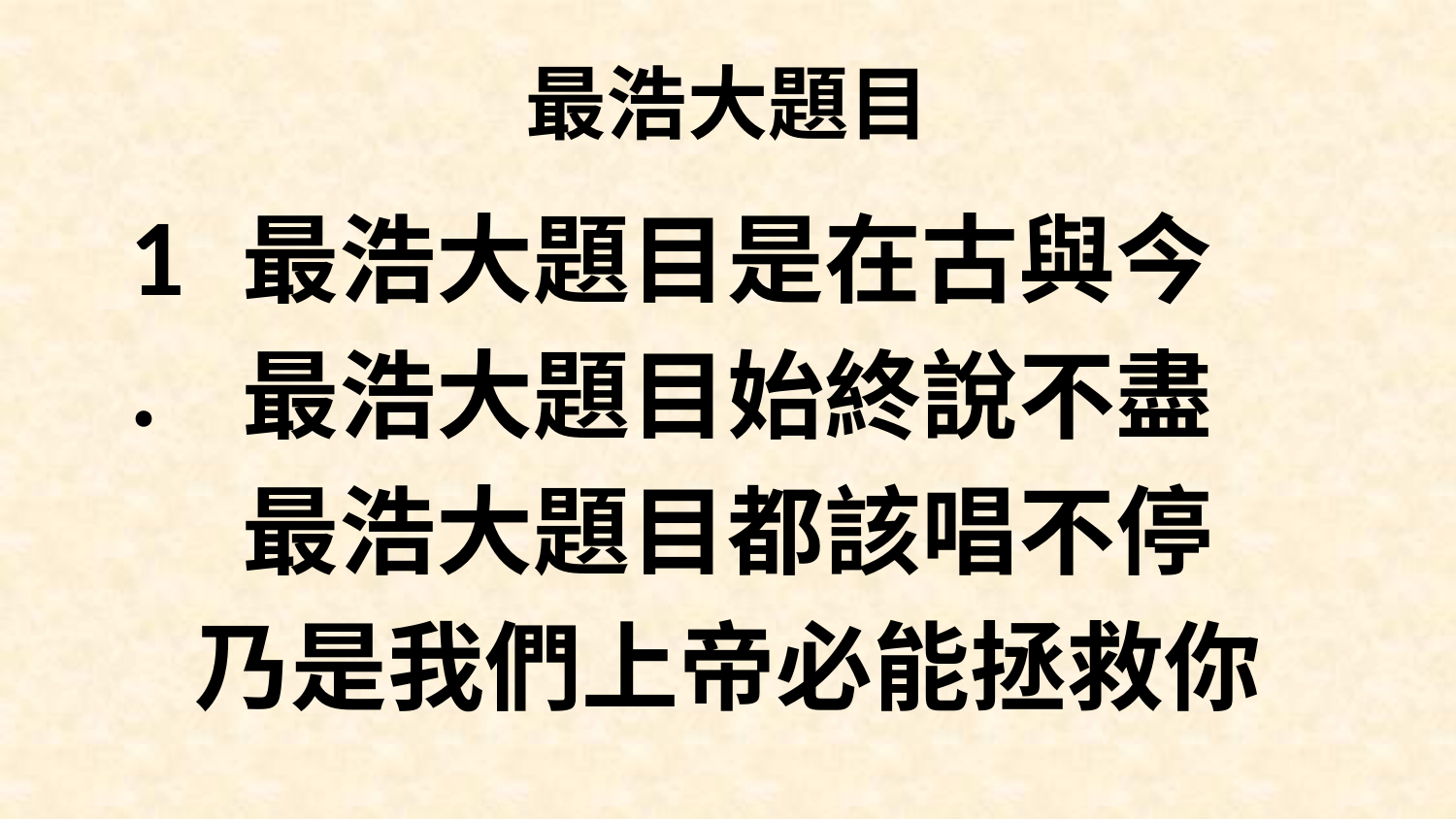

# 最浩大題目
1.
最浩大題目是在古與今
最浩大題目始終說不盡
最浩大題目都該唱不停
乃是我們上帝必能拯救你